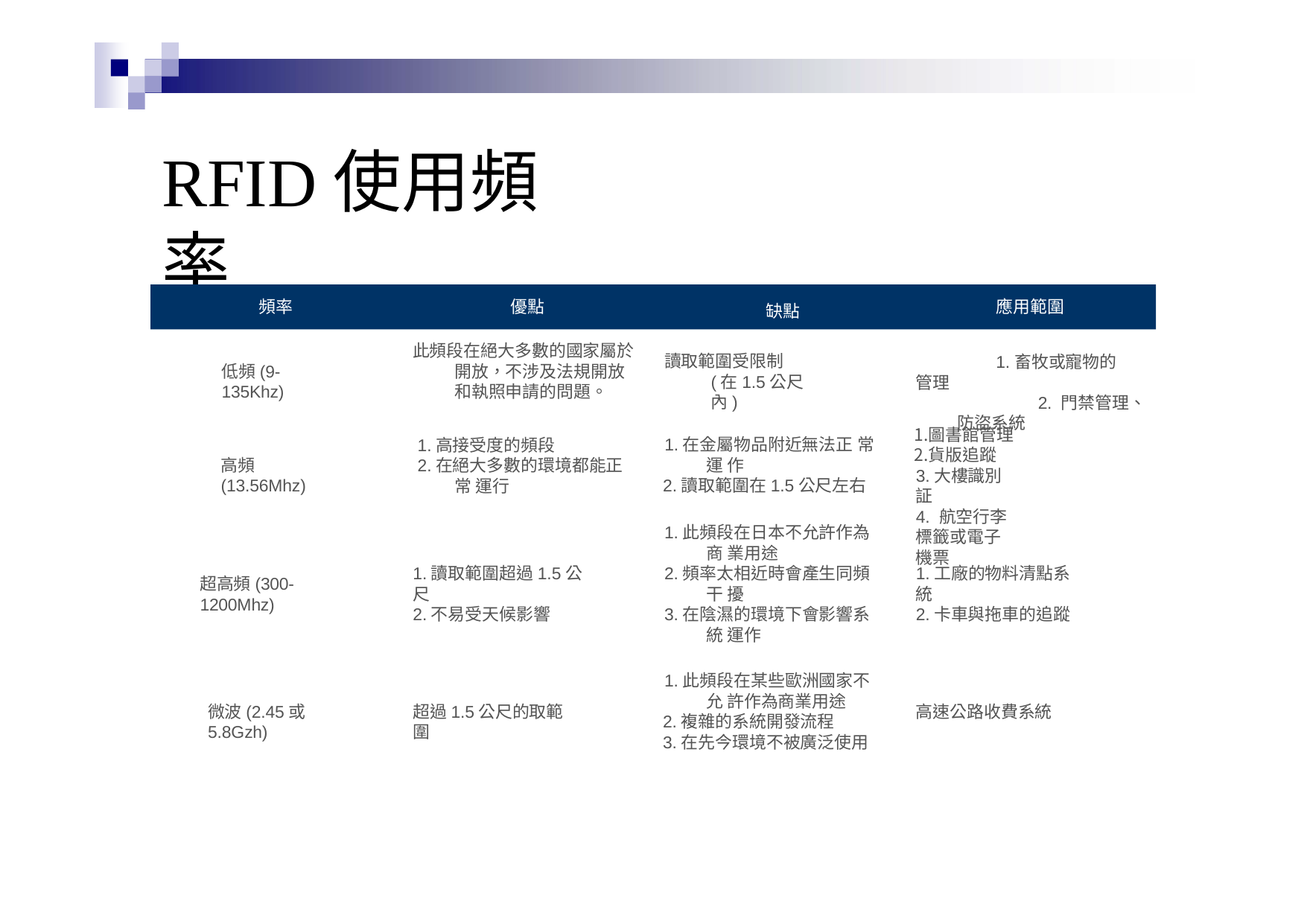

# RFID使用頻率

頻率
優點
應用範圍

1.畜牧或寵物的管理
2. 門禁管理、防盜系統
缺點
此頻段在絕大多數的國家屬於 開放，不涉及法規開放 和執照申請的問題。
讀取範圍受限制
(在1.5公尺內)
低頻(9-135Khz)
圖書館管理
貨版追蹤 3.大樓識別証
4. 航空行李標籤或電子機票
1.在金屬物品附近無法正 常運 作
2.讀取範圍在1.5公尺左右
1.高接受度的頻段
2.在絕大多數的環境都能正常 運行
高頻(13.56Mhz)
1.此頻段在日本不允許作為商 業用途
2.頻率太相近時會產生同頻干 擾
3.在陰濕的環境下會影響系統 運作
1.讀取範圍超過1.5公尺
2.不易受天候影響
1.工廠的物料清點系統
2.卡車與拖車的追蹤
超高頻(300-1200Mhz)
1.此頻段在某些歐洲國家不允 許作為商業用途
2.複雜的系統開發流程
3.在先今環境不被廣泛使用
微波(2.45或5.8Gzh)
超過1.5公尺的取範圍
高速公路收費系統